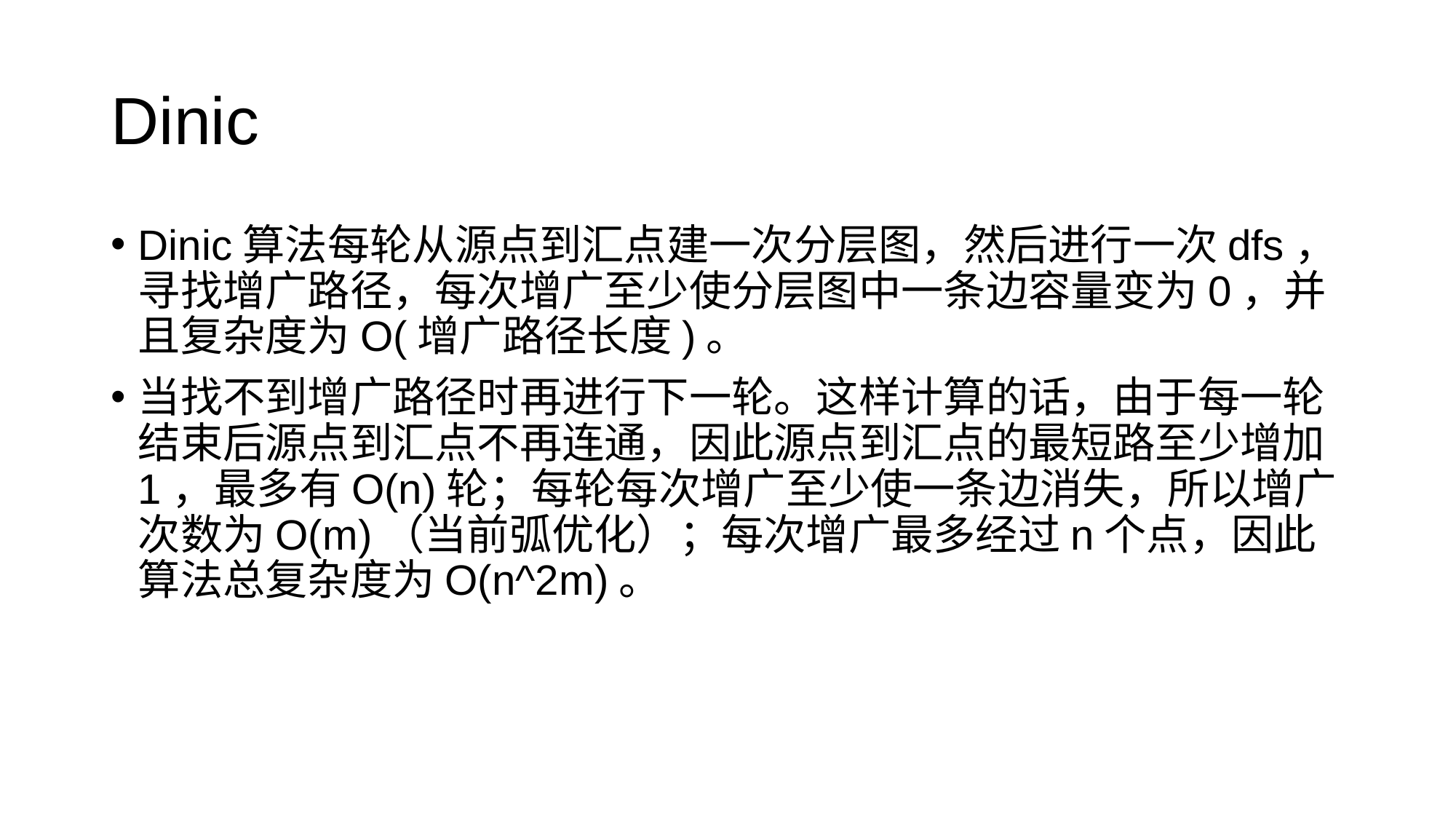

# Dinic
Dinic算法每轮从源点到汇点建一次分层图，然后进行一次dfs，寻找增广路径，每次增广至少使分层图中一条边容量变为0，并且复杂度为O(增广路径长度)。
当找不到增广路径时再进行下一轮。这样计算的话，由于每一轮结束后源点到汇点不再连通，因此源点到汇点的最短路至少增加1，最多有O(n)轮；每轮每次增广至少使一条边消失，所以增广次数为O(m)（当前弧优化）；每次增广最多经过n个点，因此算法总复杂度为O(n^2m)。